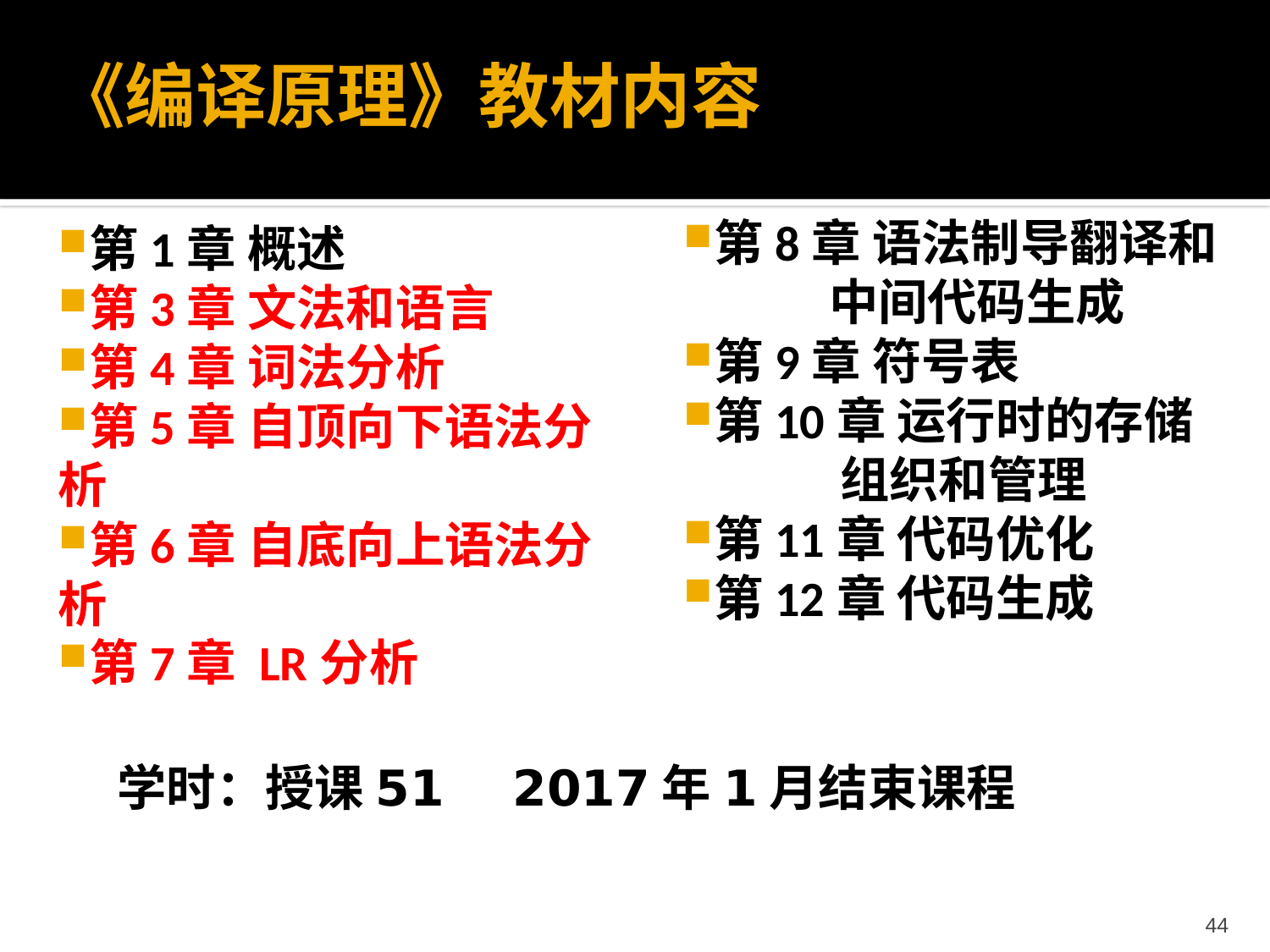

# 《编译原理》教材内容
第8章 语法制导翻译和
            中间代码生成
第9章 符号表
第10章 运行时的存储
             组织和管理
第11章 代码优化
第12章 代码生成
第1章 概述
第3章 文法和语言
第4章 词法分析
第5章 自顶向下语法分析
第6章 自底向上语法分析
第7章 LR分析
学时：授课51    2017年1月结束课程
44